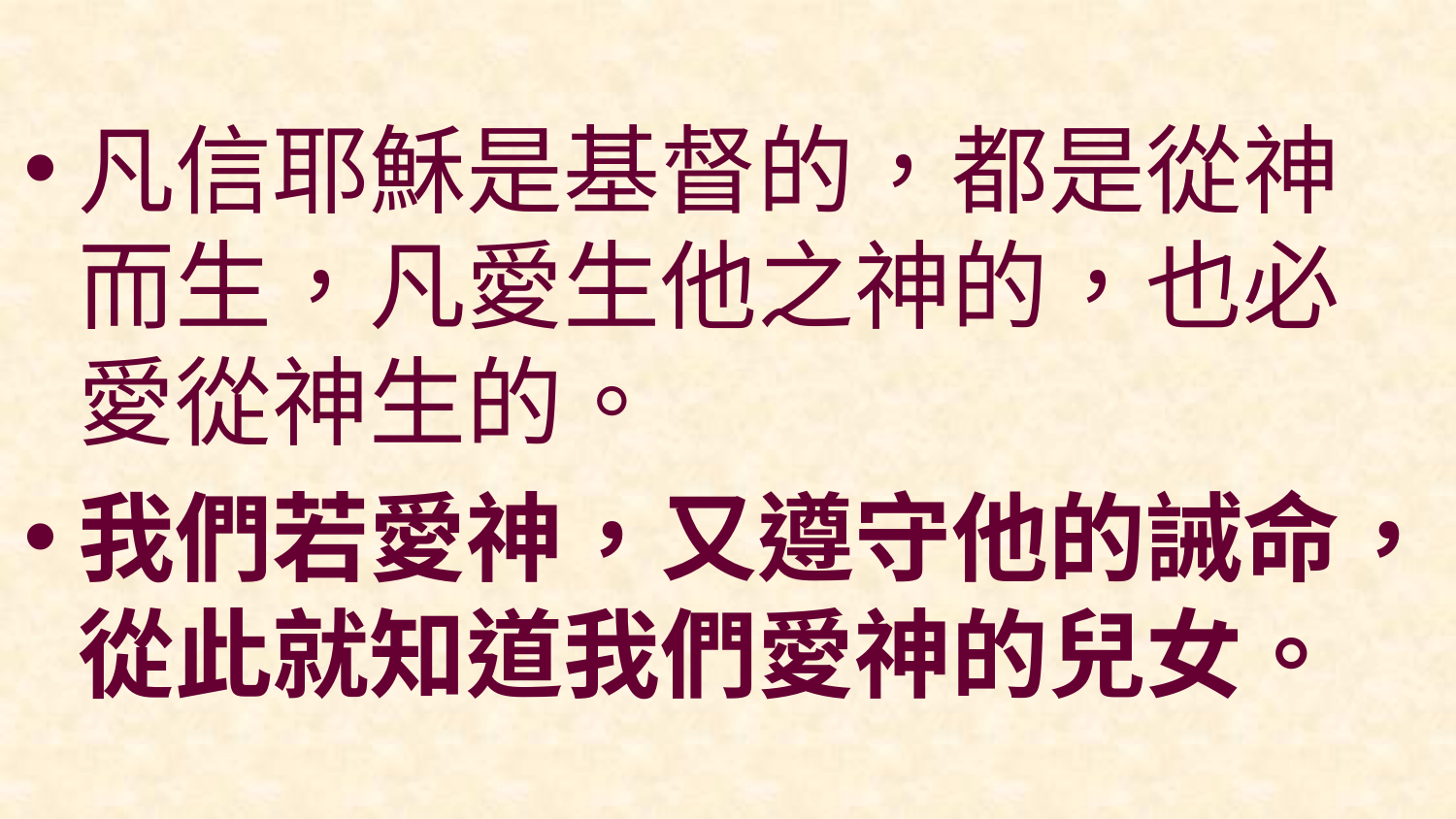

凡信耶穌是基督的，都是從神而生，凡愛生他之神的，也必愛從神生的。
我們若愛神，又遵守他的誡命，從此就知道我們愛神的兒女。